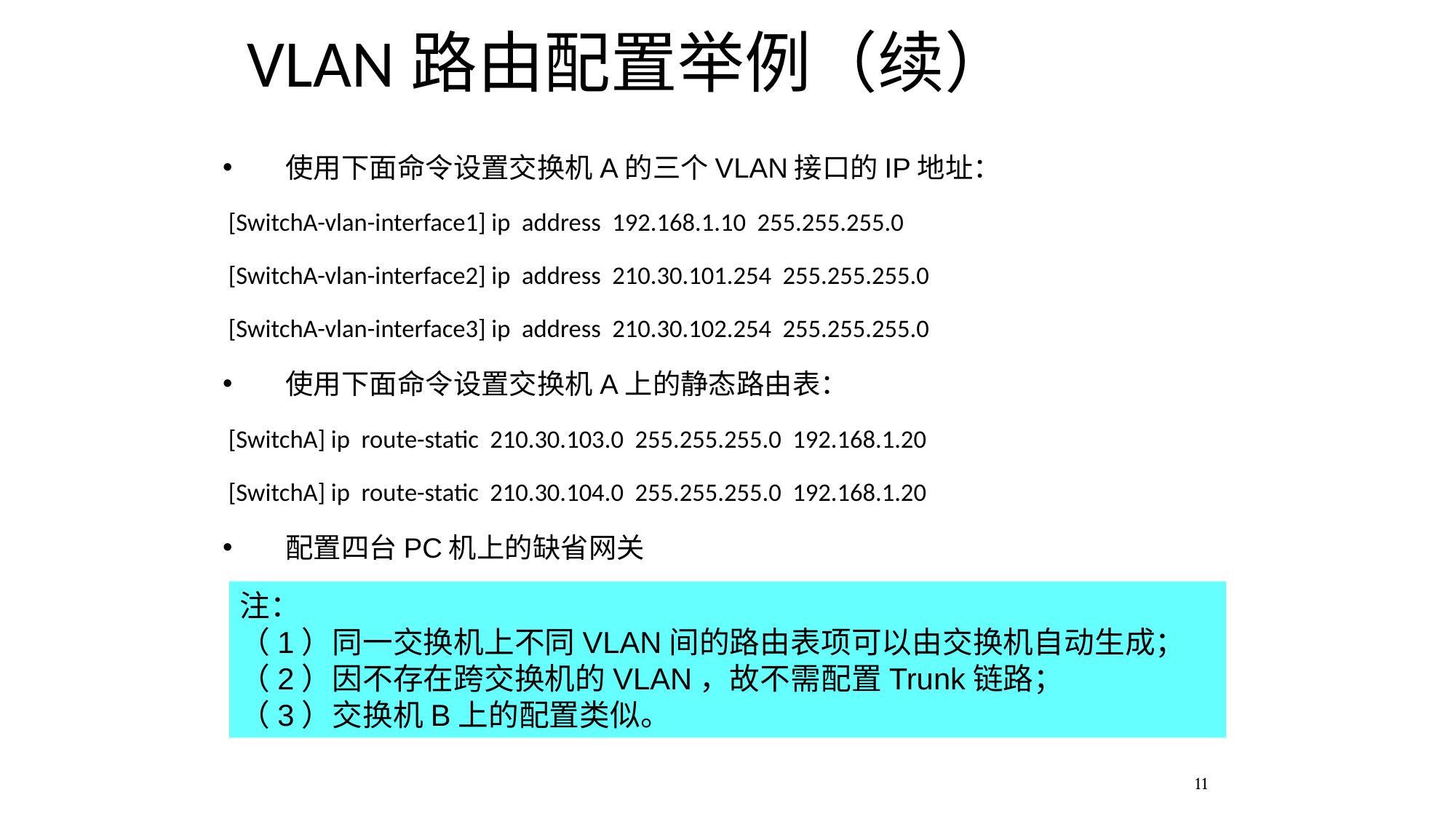

# VLAN路由配置举例（续）
使用下面命令设置交换机A的三个VLAN接口的IP地址：
 [SwitchA-vlan-interface1] ip  address  192.168.1.10  255.255.255.0
 [SwitchA-vlan-interface2] ip  address  210.30.101.254  255.255.255.0
 [SwitchA-vlan-interface3] ip  address  210.30.102.254  255.255.255.0
使用下面命令设置交换机A上的静态路由表：
 [SwitchA] ip  route-static  210.30.103.0  255.255.255.0  192.168.1.20
 [SwitchA] ip  route-static  210.30.104.0  255.255.255.0  192.168.1.20
配置四台PC机上的缺省网关
注：
（1）同一交换机上不同VLAN间的路由表项可以由交换机自动生成；
（2）因不存在跨交换机的VLAN，故不需配置Trunk链路；
（3）交换机B上的配置类似。
11